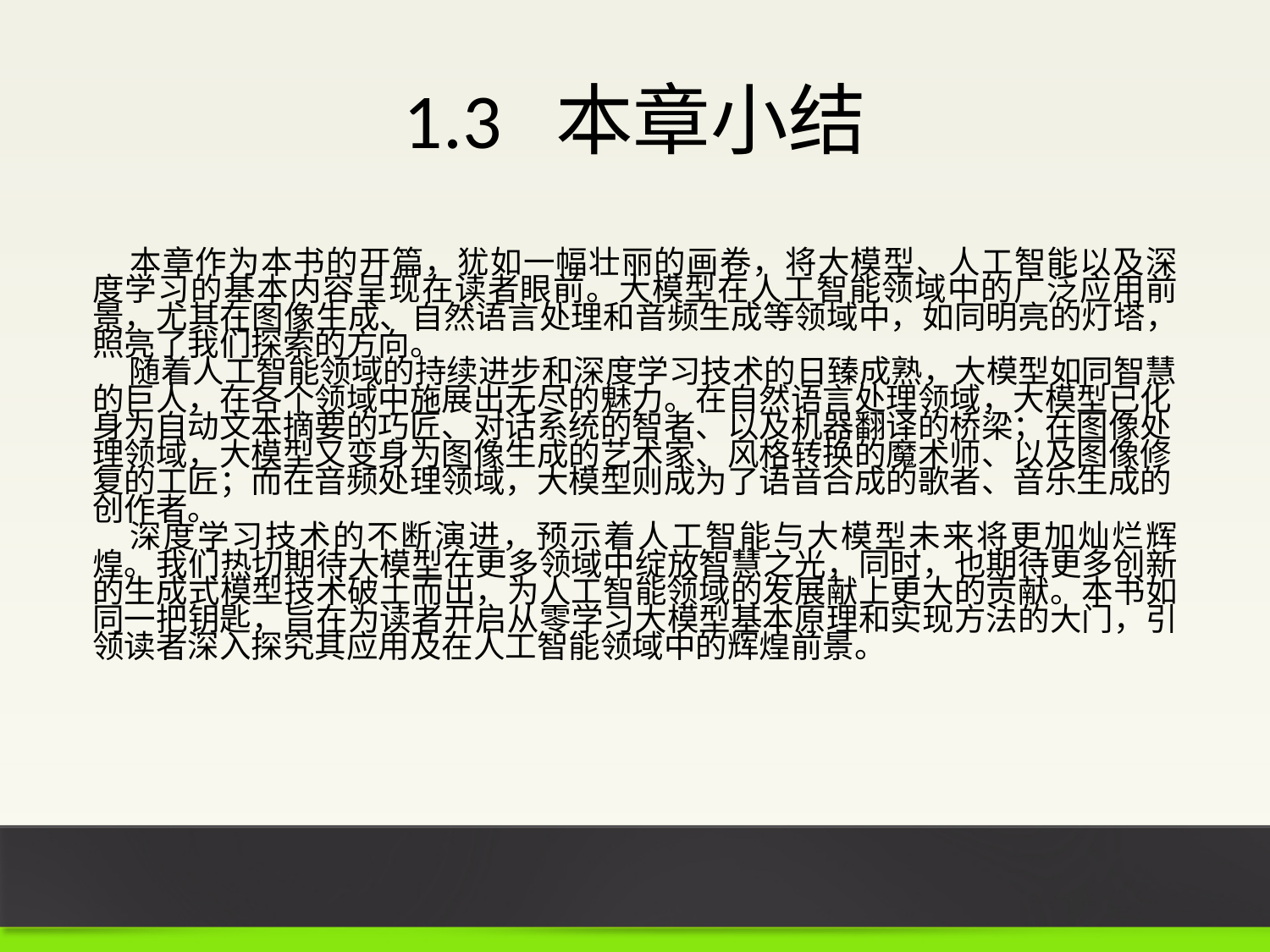

# 1.3  本章小结
本章作为本书的开篇，犹如一幅壮丽的画卷，将大模型、人工智能以及深度学习的基本内容呈现在读者眼前。大模型在人工智能领域中的广泛应用前景，尤其在图像生成、自然语言处理和音频生成等领域中，如同明亮的灯塔，照亮了我们探索的方向。
随着人工智能领域的持续进步和深度学习技术的日臻成熟，大模型如同智慧的巨人，在各个领域中施展出无尽的魅力。在自然语言处理领域，大模型已化身为自动文本摘要的巧匠、对话系统的智者、以及机器翻译的桥梁；在图像处理领域，大模型又变身为图像生成的艺术家、风格转换的魔术师、以及图像修复的工匠；而在音频处理领域，大模型则成为了语音合成的歌者、音乐生成的创作者。
深度学习技术的不断演进，预示着人工智能与大模型未来将更加灿烂辉煌。我们热切期待大模型在更多领域中绽放智慧之光，同时，也期待更多创新的生成式模型技术破土而出，为人工智能领域的发展献上更大的贡献。本书如同一把钥匙，旨在为读者开启从零学习大模型基本原理和实现方法的大门，引领读者深入探究其应用及在人工智能领域中的辉煌前景。